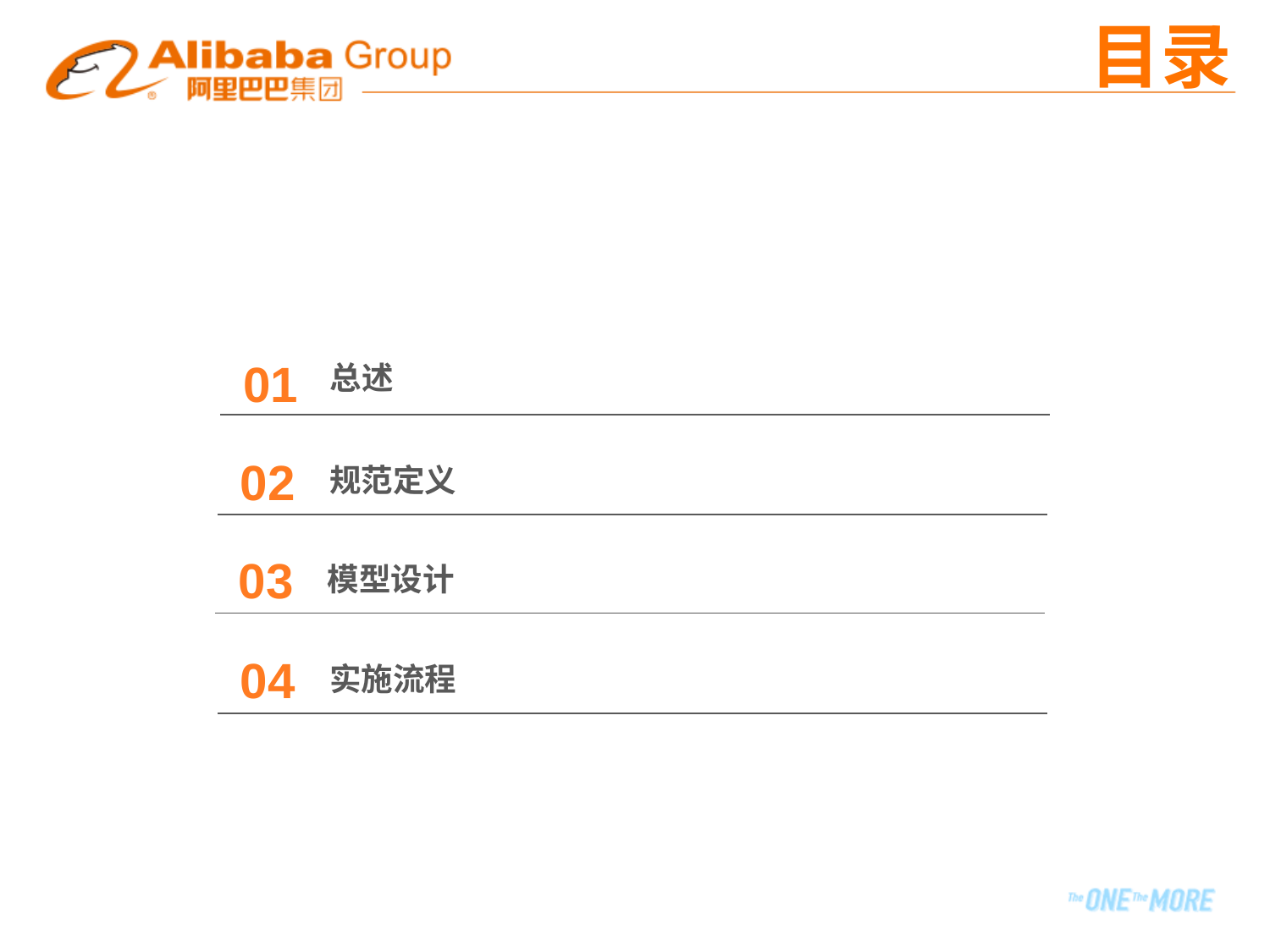

目录

01
总述
02
规范定义

03
模型设计
04
实施流程